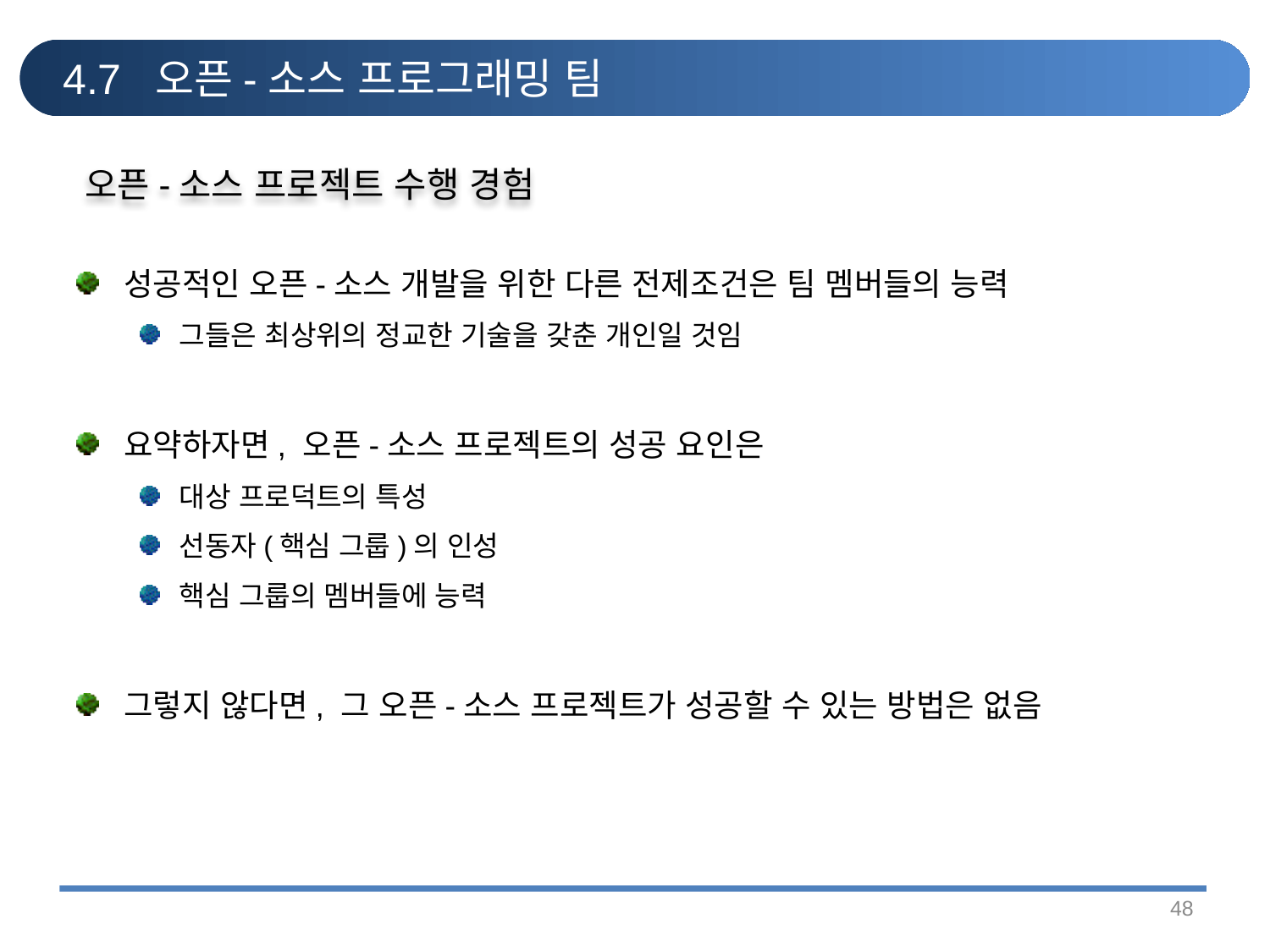

# 4.7  오픈-소스 프로그래밍 팀
오픈-소스 프로젝트 수행 경험
성공적인 오픈-소스 개발을 위한 다른 전제조건은 팀 멤버들의 능력
그들은 최상위의 정교한 기술을 갖춘 개인일 것임

요약하자면, 오픈-소스 프로젝트의 성공 요인은
대상 프로덕트의 특성
선동자(핵심 그룹)의 인성
핵심 그룹의 멤버들에 능력

그렇지 않다면, 그 오픈-소스 프로젝트가 성공할 수 있는 방법은 없음
48